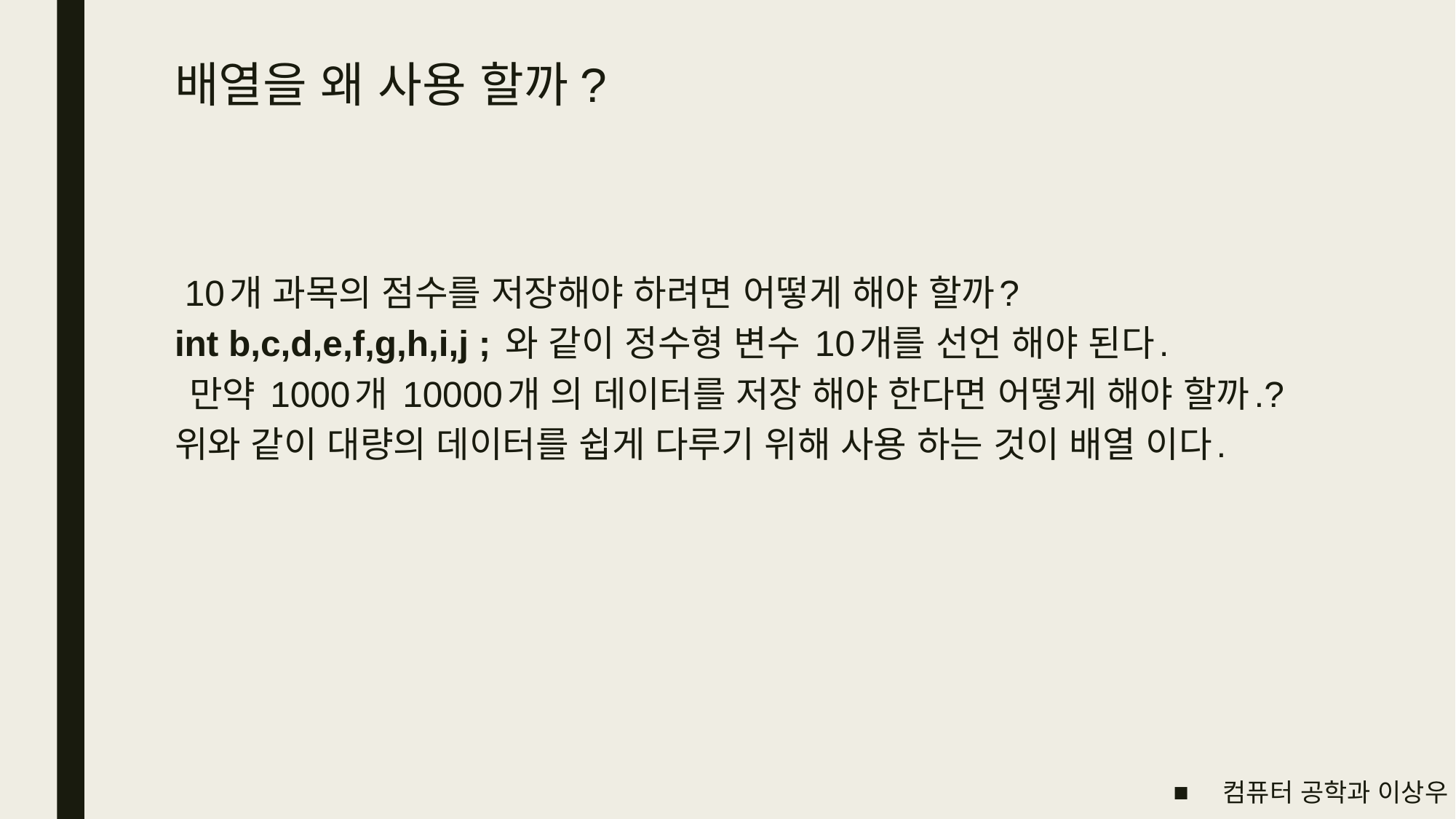

# 배열을 왜 사용 할까?
 10개 과목의 점수를 저장해야 하려면 어떻게 해야 할까?
int b,c,d,e,f,g,h,i,j ; 와 같이 정수형 변수 10개를 선언 해야 된다.
 만약 1000개 10000개 의 데이터를 저장 해야 한다면 어떻게 해야 할까.?
위와 같이 대량의 데이터를 쉽게 다루기 위해 사용 하는 것이 배열 이다.

컴퓨터 공학과 이상우